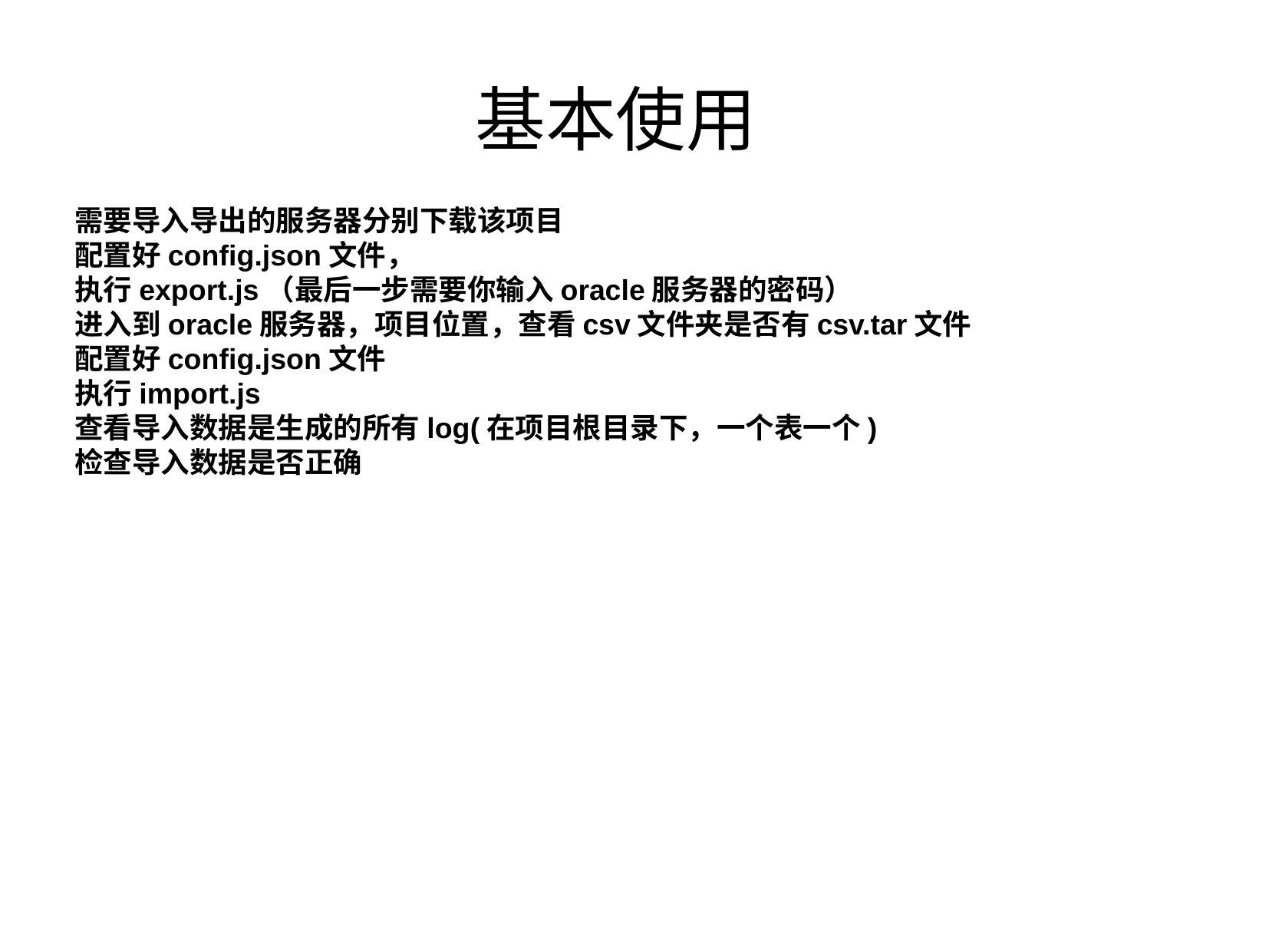

基本使用

需要导入导出的服务器分别下载该项目
配置好config.json文件，
执行export.js（最后一步需要你输入oracle服务器的密码）
进入到oracle服务器，项目位置，查看csv文件夹是否有csv.tar文件
配置好config.json文件
执行import.js
查看导入数据是生成的所有log(在项目根目录下，一个表一个)
检查导入数据是否正确